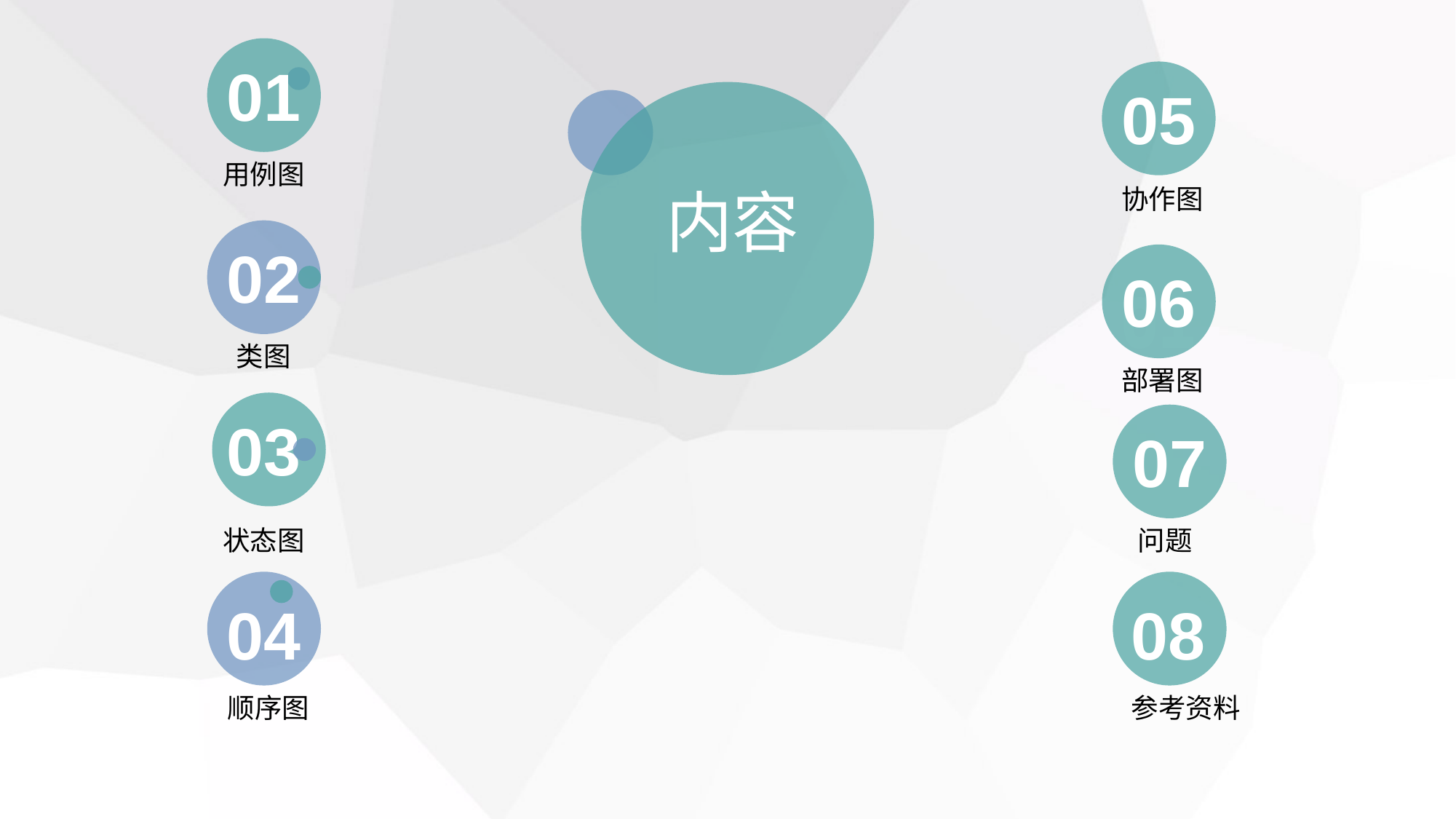

01

05

用例图
内容
协作图

02

06

01
01
类图
部署图

03

07

问题
状态图

08
04
顺序图
参考资料